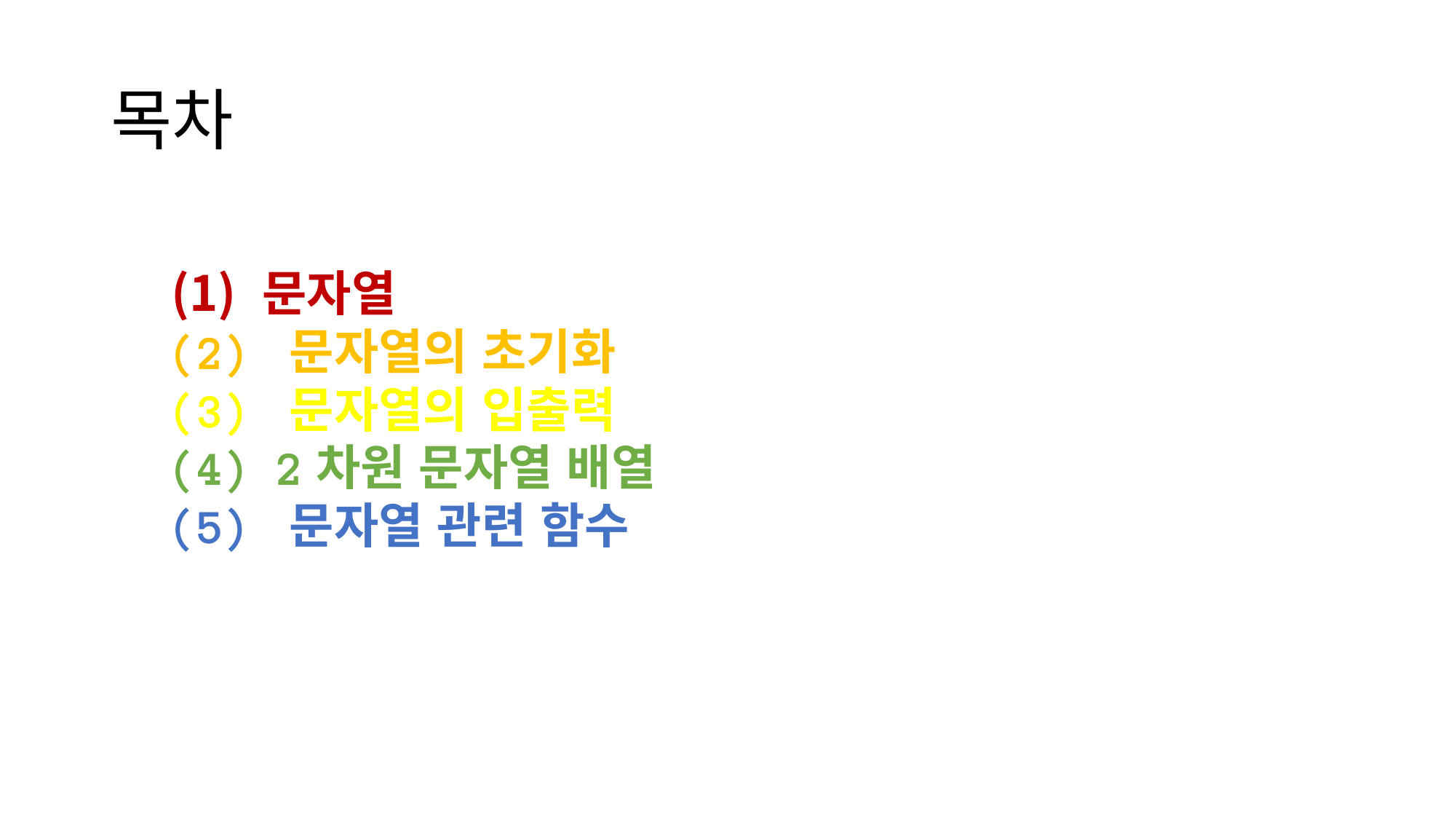

# 목차
 문자열
(2) 문자열의 초기화
(3) 문자열의 입출력
(4) 2차원 문자열 배열
(5) 문자열 관련 함수